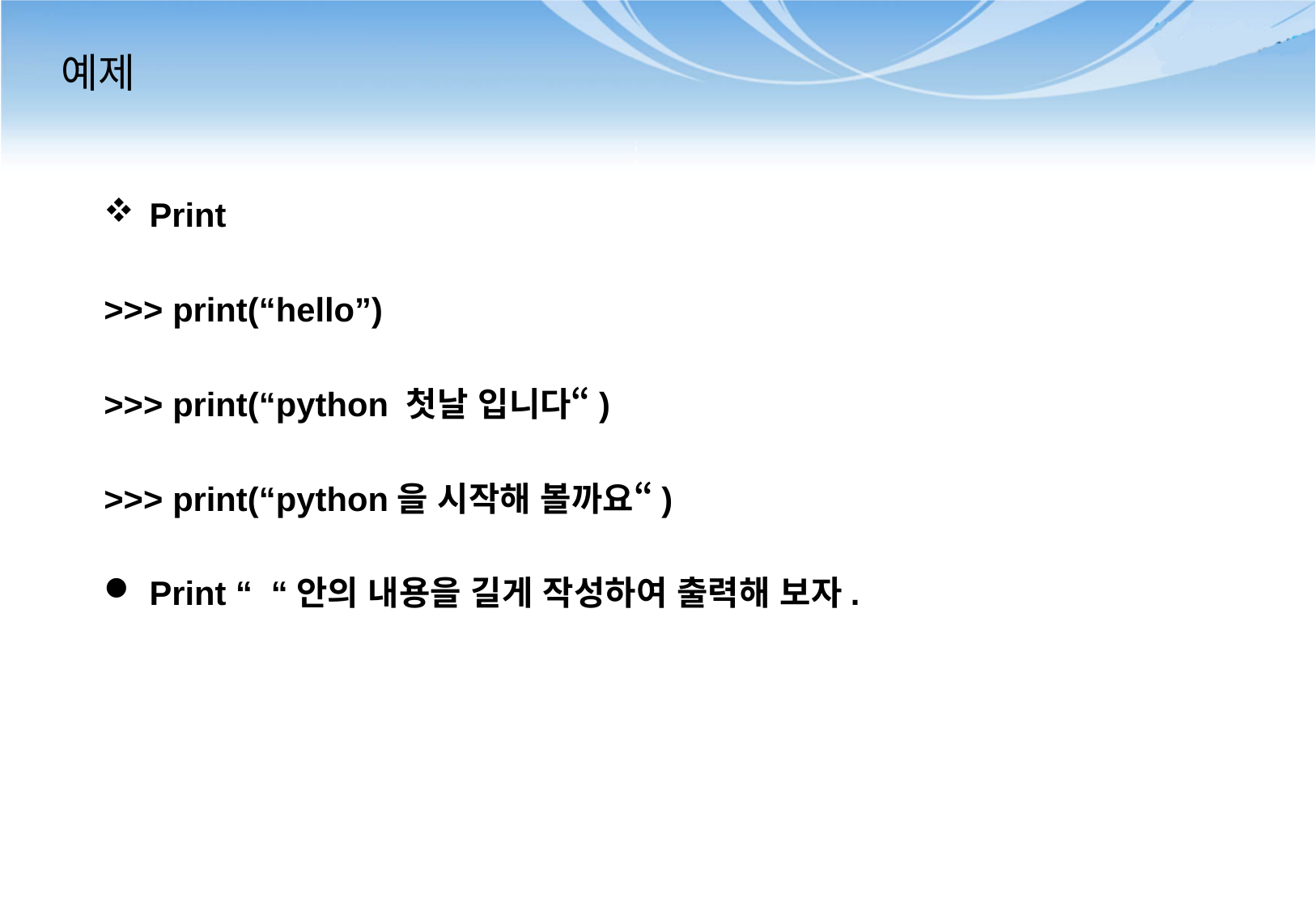

# 예제

Print

>>> print(“hello”)

>>> print(“python 첫날 입니다“)

>>> print(“python을 시작해 볼까요“)

Print “  “안의 내용을 길게 작성하여 출력해 보자.